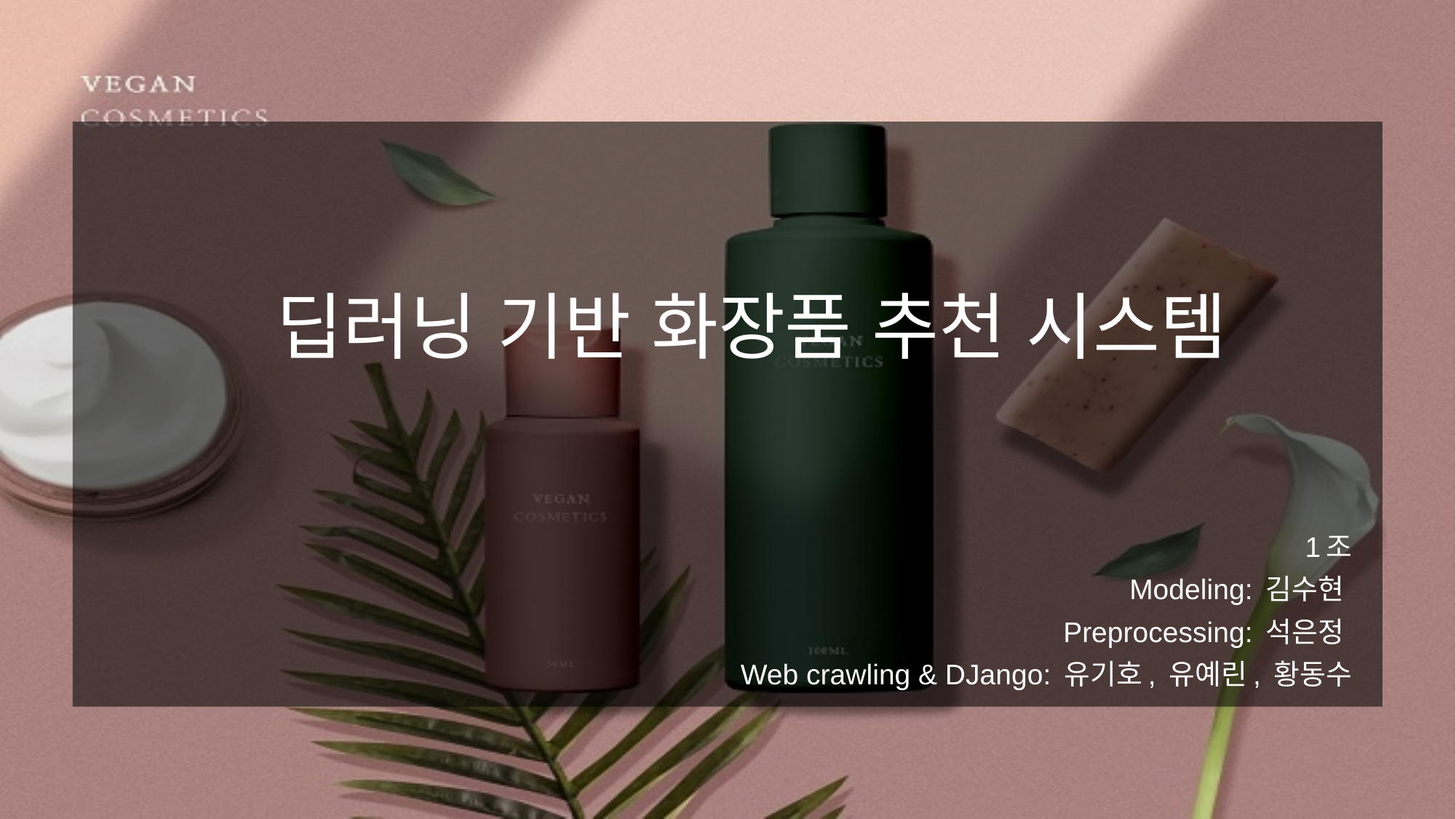

# 딥러닝 기반 화장품 추천 시스템
1조
Modeling: 김수현
Preprocessing: 석은정
Web crawling & DJango: 유기호, 유예린, 황동수